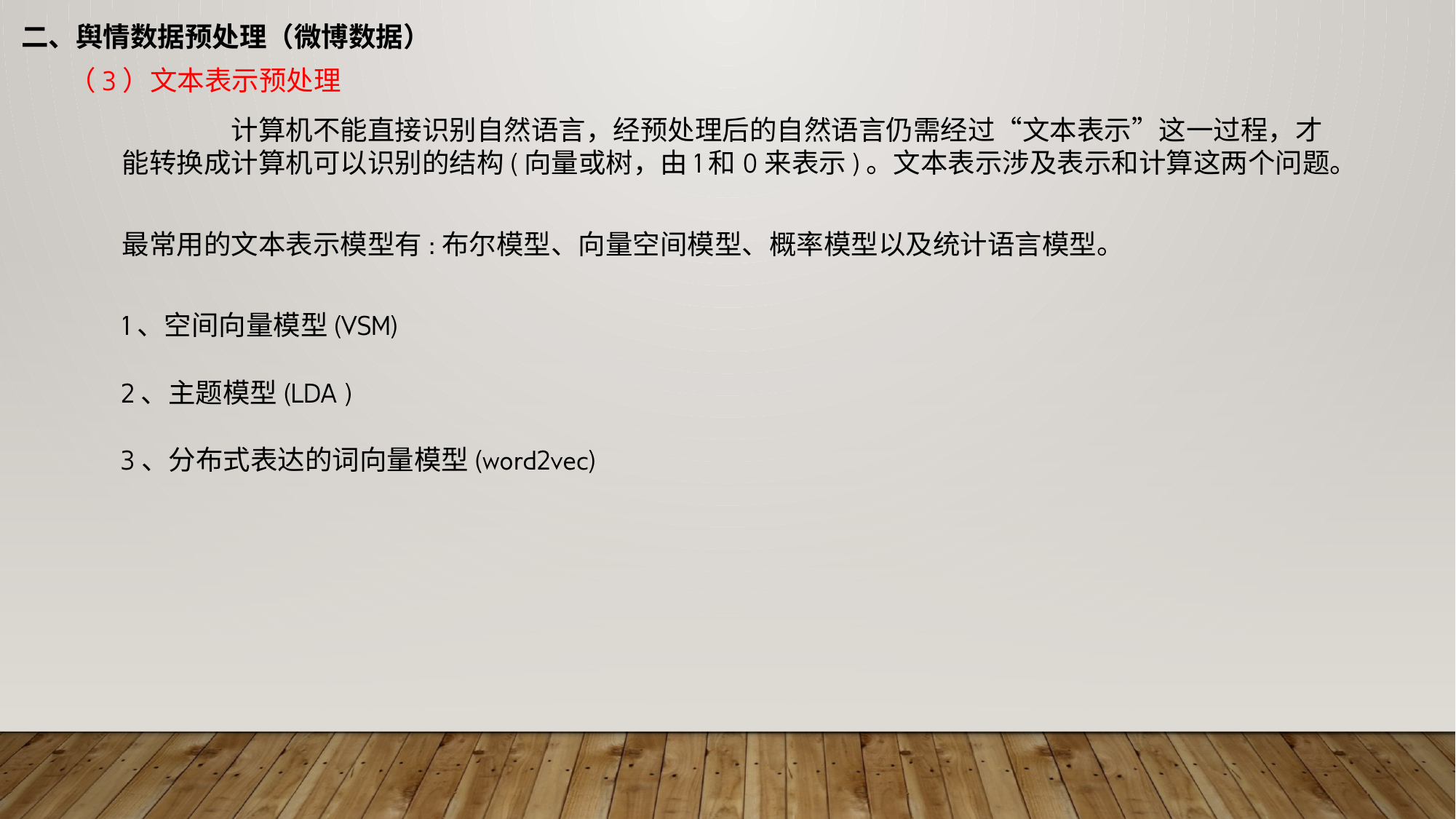

二、舆情数据预处理（微博数据）
（3）文本表示预处理
	计算机不能直接识别自然语言，经预处理后的自然语言仍需经过“文本表示”这一过程，才能转换成计算机可以识别的结构(向量或树，由1和0来表示)。文本表示涉及表示和计算这两个问题。
最常用的文本表示模型有:布尔模型、向量空间模型、概率模型以及统计语言模型。
1、空间向量模型(VSM)
2、主题模型(LDA )
3、分布式表达的词向量模型(word2vec)